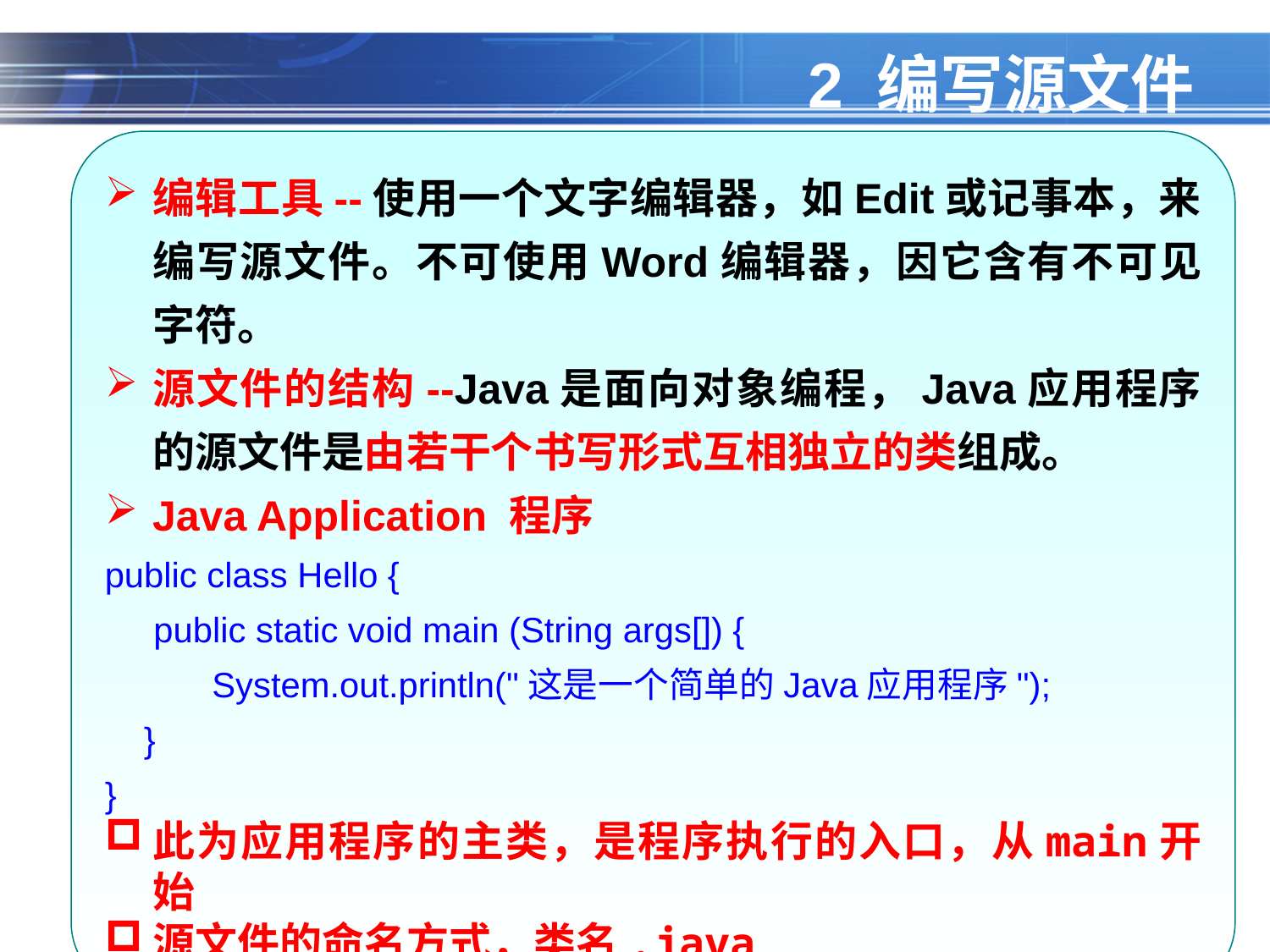

# 2 编写源文件
编辑工具--使用一个文字编辑器，如Edit或记事本，来编写源文件。不可使用Word编辑器，因它含有不可见字符。
源文件的结构--Java是面向对象编程，Java应用程序的源文件是由若干个书写形式互相独立的类组成。
Java Application 程序
public class Hello {
     public static void main (String args[]) {
           System.out.println("这是一个简单的Java应用程序");
    }
}
此为应用程序的主类，是程序执行的入口，从main开始
源文件的命名方式，类名.java